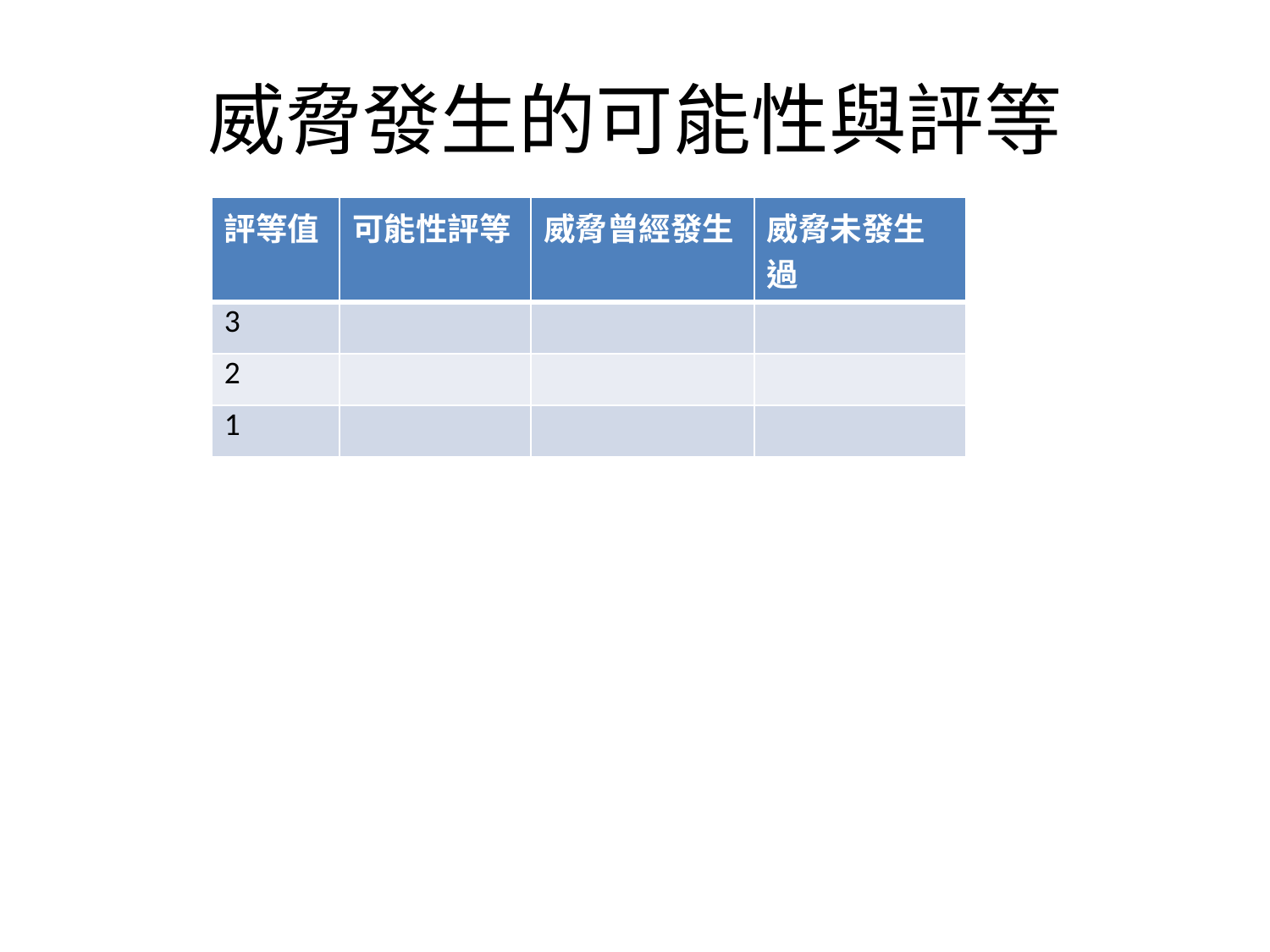

# 威脅發生的可能性與評等
| 評等值 | 可能性評等 | 威脅曾經發生 | 威脅未發生過 |
| --- | --- | --- | --- |
| 3 |  |  |  |
| 2 |  |  |  |
| 1 |  |  |  |